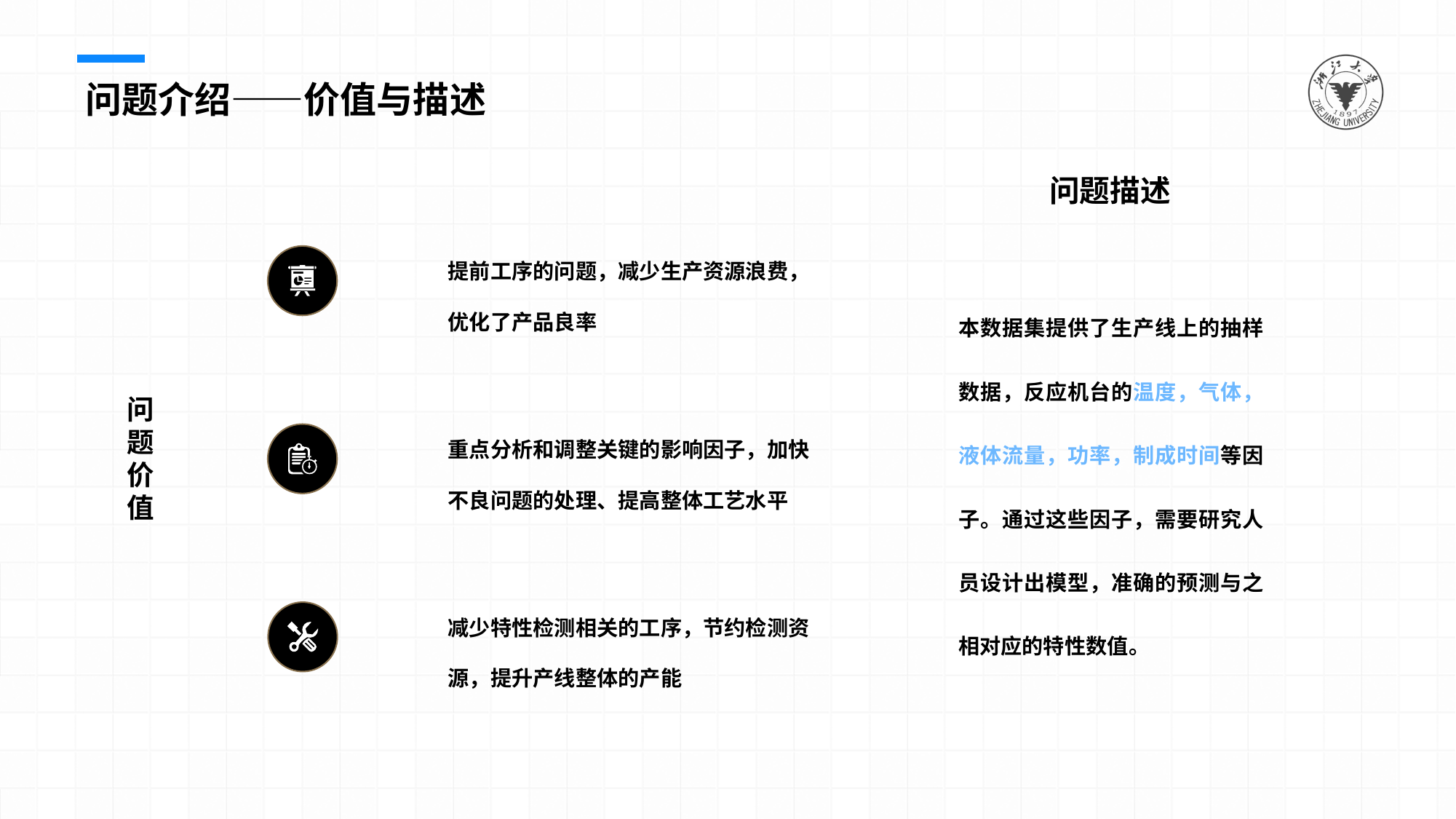

问题介绍——价值与描述
问题描述
提前工序的问题，减少生产资源浪费，优化了产品良率

本数据集提供了生产线上的抽样数据，反应机台的温度，气体，液体流量，功率，制成时间等因子。通过这些因子，需要研究人员设计出模型，准确的预测与之相对应的特性数值。
问题价值
重点分析和调整关键的影响因子，加快不良问题的处理、提高整体工艺水平

减少特性检测相关的工序，节约检测资源，提升产线整体的产能